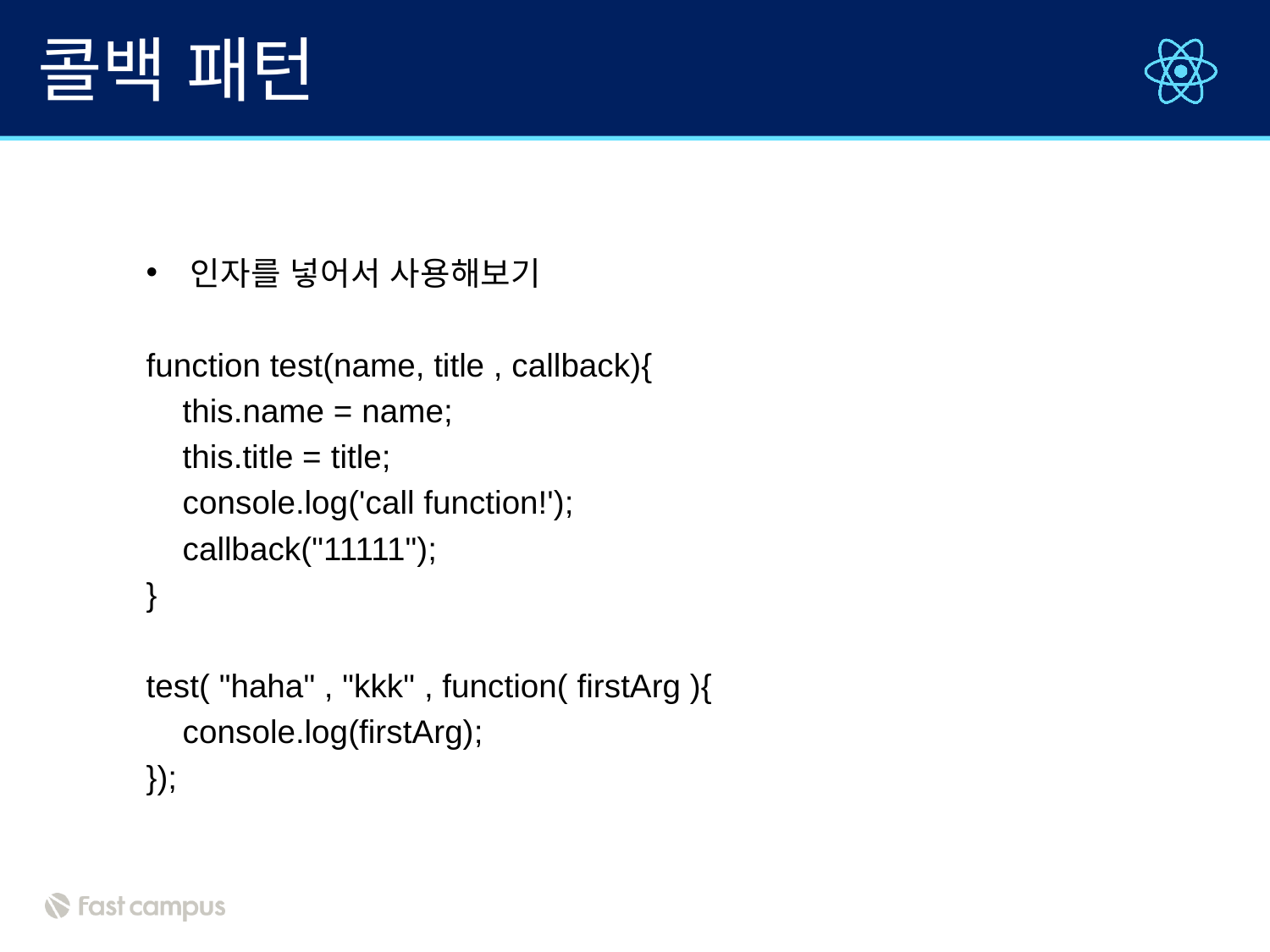

# 콜백 패턴
인자를 넣어서 사용해보기

function test(name, title , callback){
    this.name = name;
    this.title = title;
    console.log('call function!');
    callback("11111");
}

test( "haha" , "kkk" , function( firstArg ){
    console.log(firstArg);
});